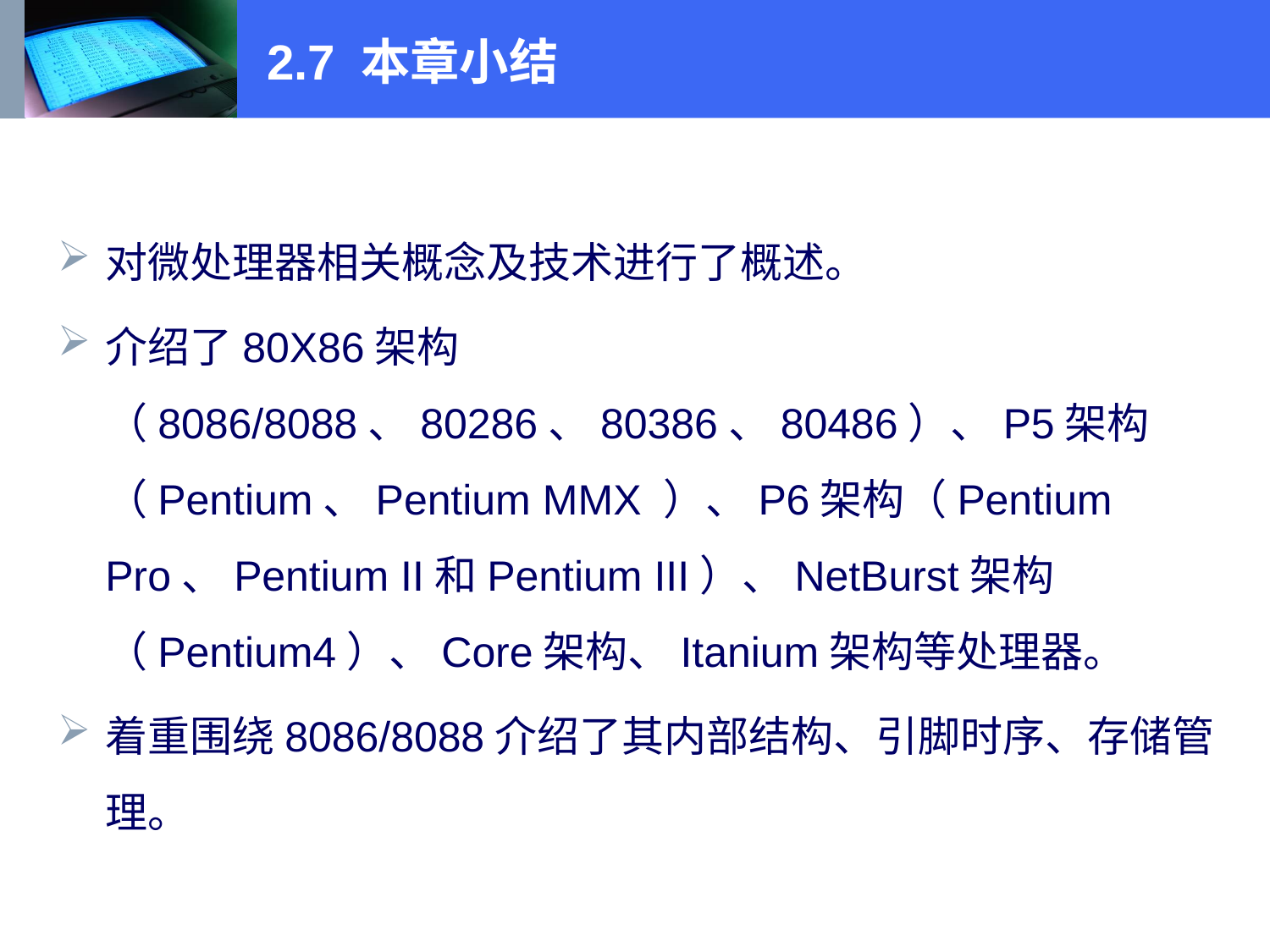

# 2.7 本章小结
对微处理器相关概念及技术进行了概述。
介绍了80X86架构（8086/8088、80286、80386、80486）、P5架构（Pentium、Pentium MMX ）、P6架构（Pentium Pro、Pentium II和Pentium III）、NetBurst架构（Pentium4）、Core架构、Itanium架构等处理器。
着重围绕8086/8088介绍了其内部结构、引脚时序、存储管理。